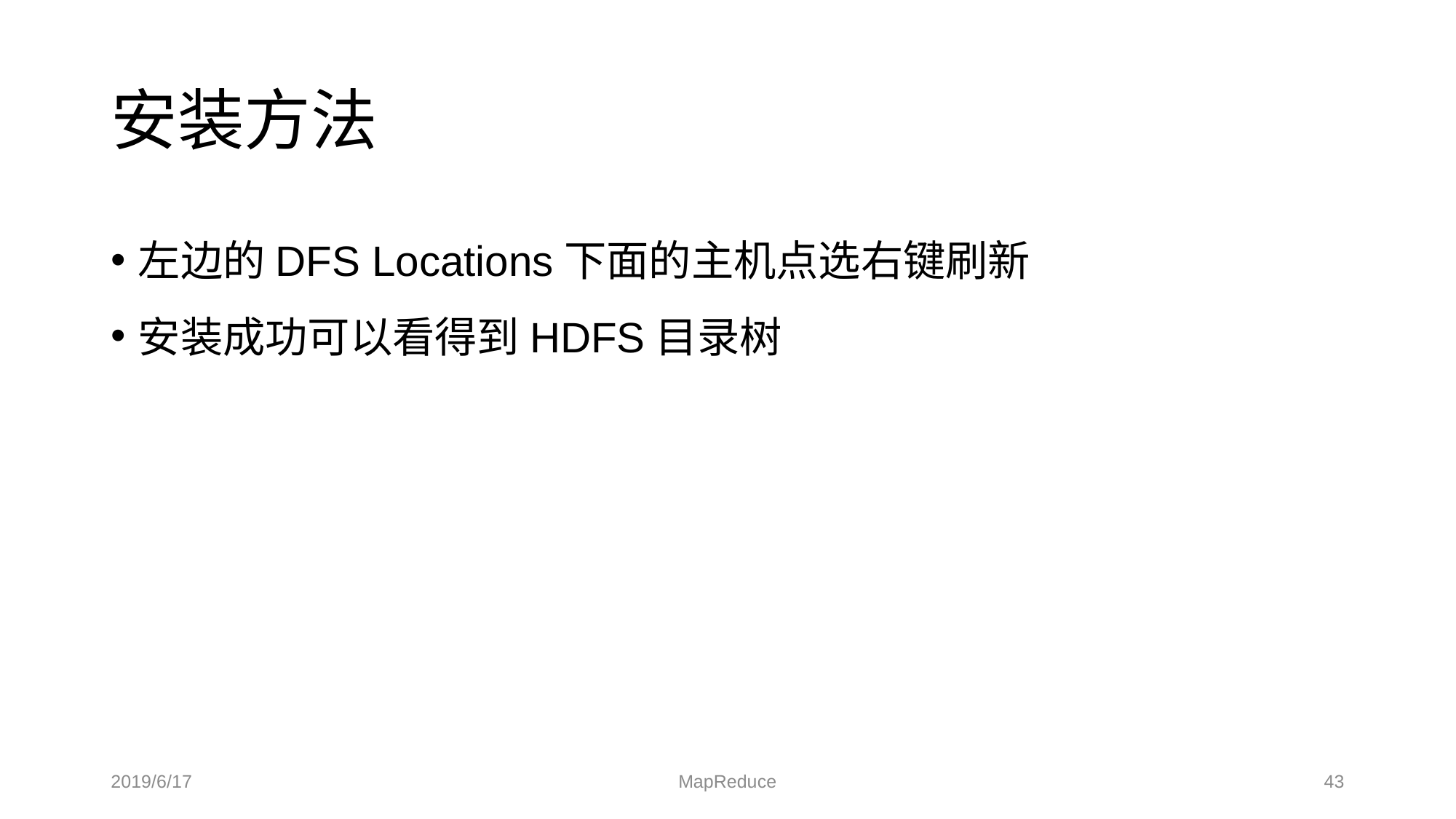

# 安装方法
左边的DFS Locations下面的主机点选右键刷新
安装成功可以看得到HDFS目录树

2019/6/17
MapReduce
43